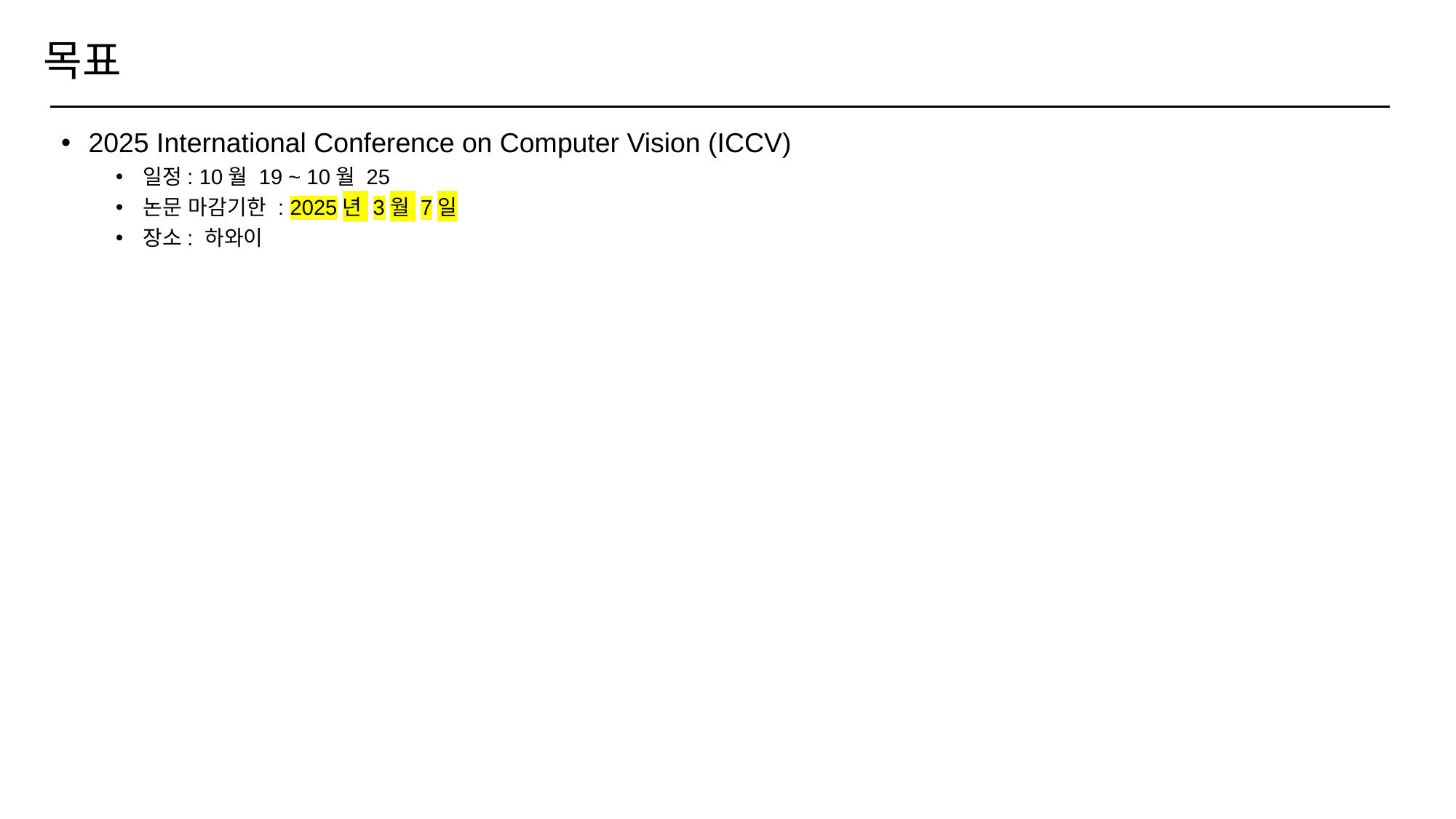

# 목표
2025 International Conference on Computer Vision (ICCV)
일정: 10월 19 ~ 10월 25
논문 마감기한 : 2025년 3월 7일
장소: 하와이